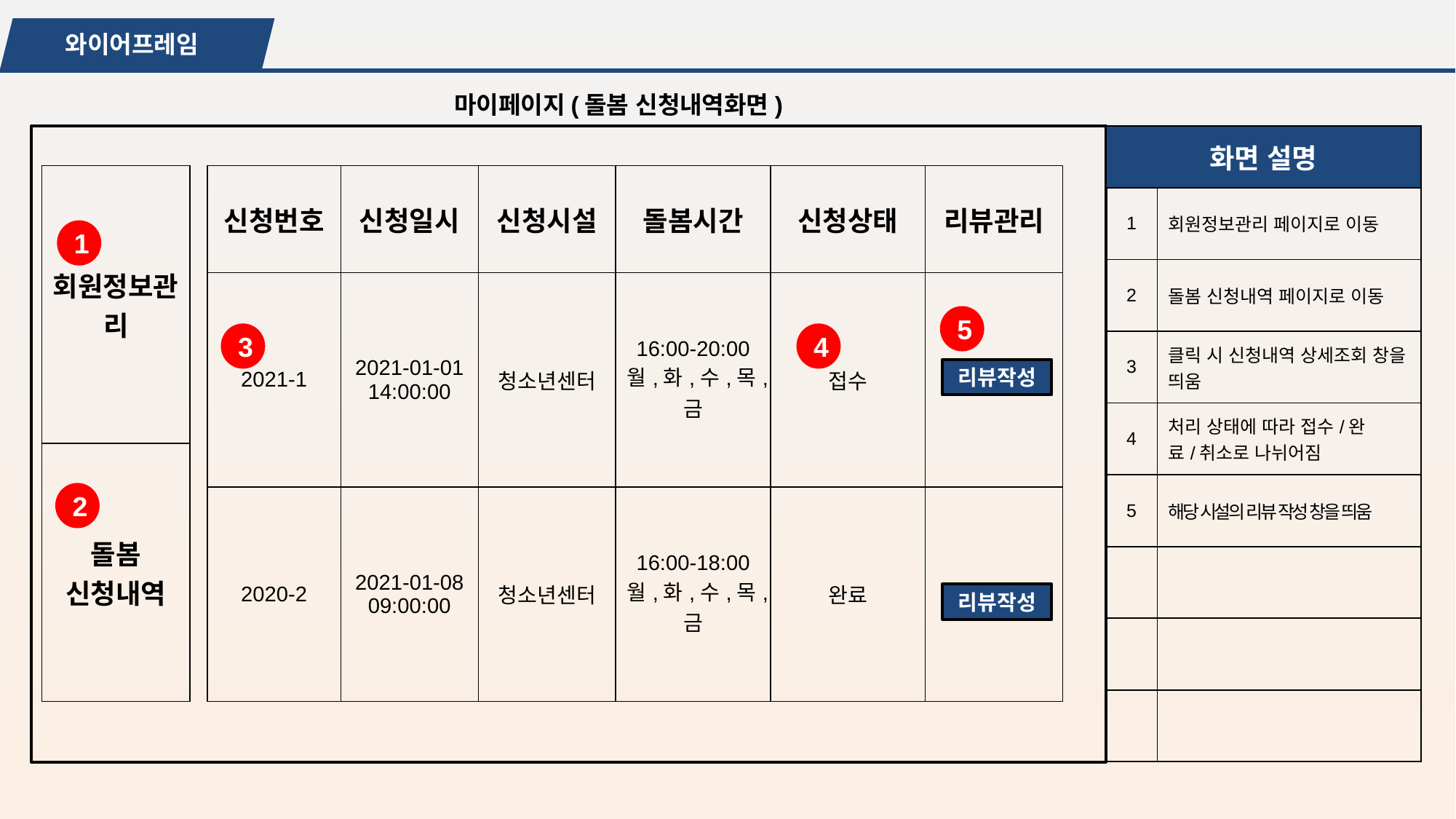

와이어프레임

마이페이지(돌봄 신청내역화면)
| 화면 설명 |  |
| --- | --- |
| 1 | 회원정보관리 페이지로 이동 |
| 2 | 돌봄 신청내역 페이지로 이동 |
| 3 | 클릭 시 신청내역 상세조회 창을 띄움 |
| 4 | 처리 상태에 따라 접수/완료/취소로 나뉘어짐 |
| 5 | 해당 시설의 리뷰 작성 창을 띄움 |
|  |  |
|  |  |
|  |  |

| 회원정보관리 |
| --- |
| 돌봄 신청내역 |
| 신청번호 | 신청일시 | 신청시설 | 돌봄시간 | 신청상태 | 리뷰관리 |
| --- | --- | --- | --- | --- | --- |
| 2021-1 | 2021-01-01 14:00:00 | 청소년센터 | 16:00-20:00 월,화,수,목,금 | 접수 |  |
| 2020-2 | 2021-01-08 09:00:00 | 청소년센터 | 16:00-18:00 월,화,수,목,금 | 완료 |  |
1
5
4
3
리뷰작성
2
리뷰작성